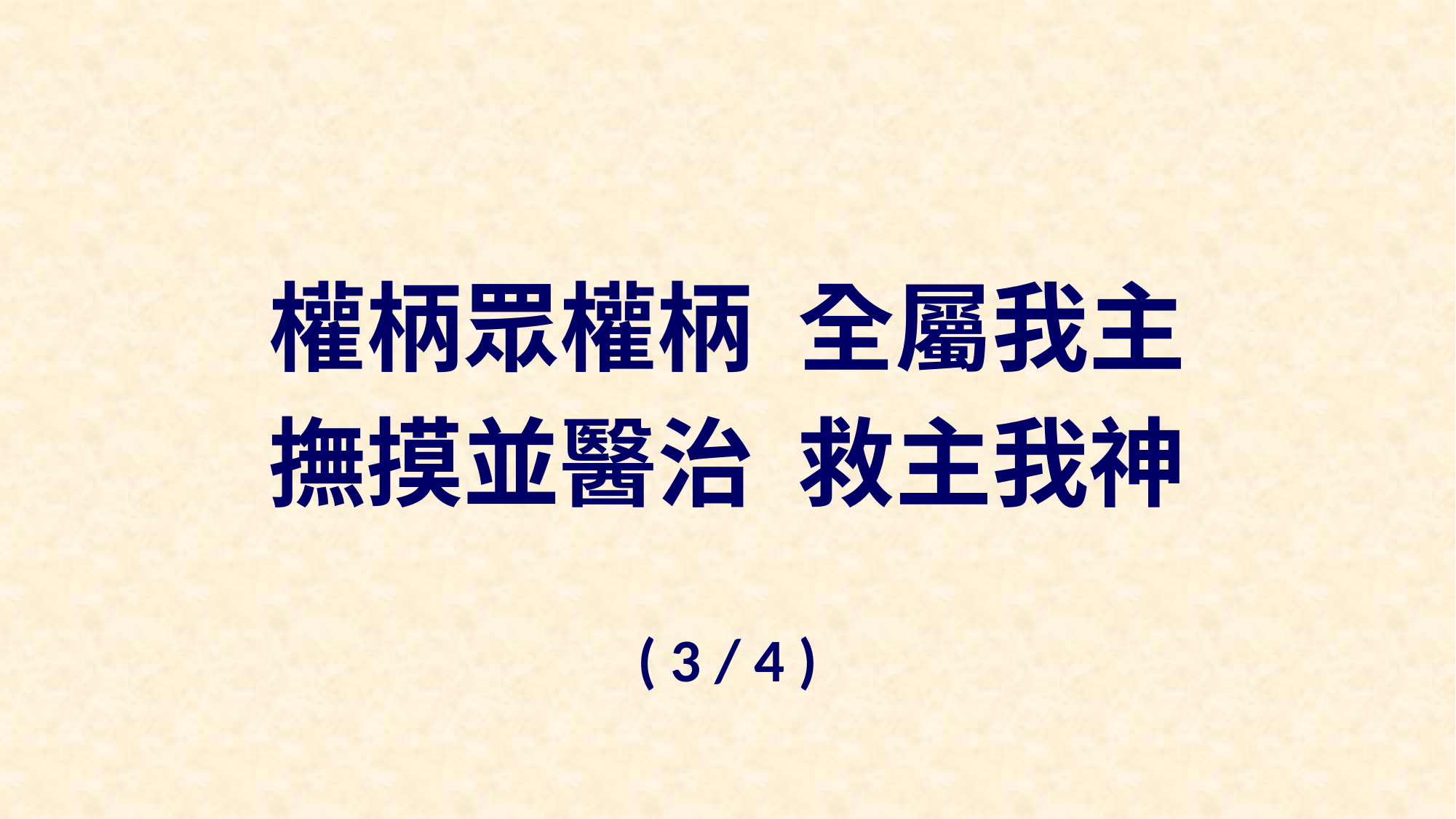

權柄眾權柄  全屬我主
撫摸並醫治  救主我神
( 3 / 4 )